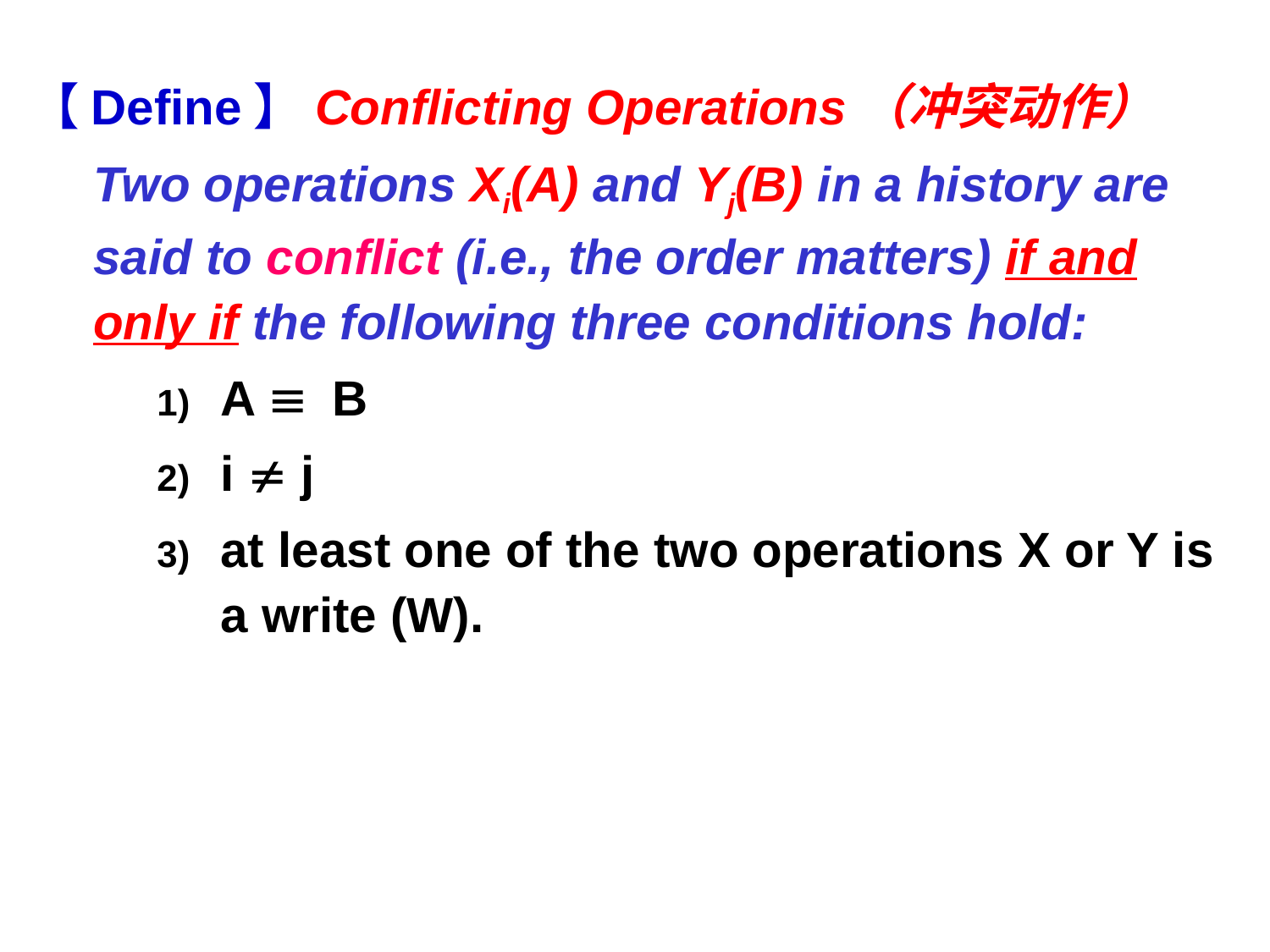

【Define】Conflicting Operations（冲突动作）
Two operations Xi(A) and Yj(B) in a history are said to conflict (i.e., the order matters) if and only if the following three conditions hold:
A ≡ B
i ≠ j
at least one of the two operations X or Y is a write (W).